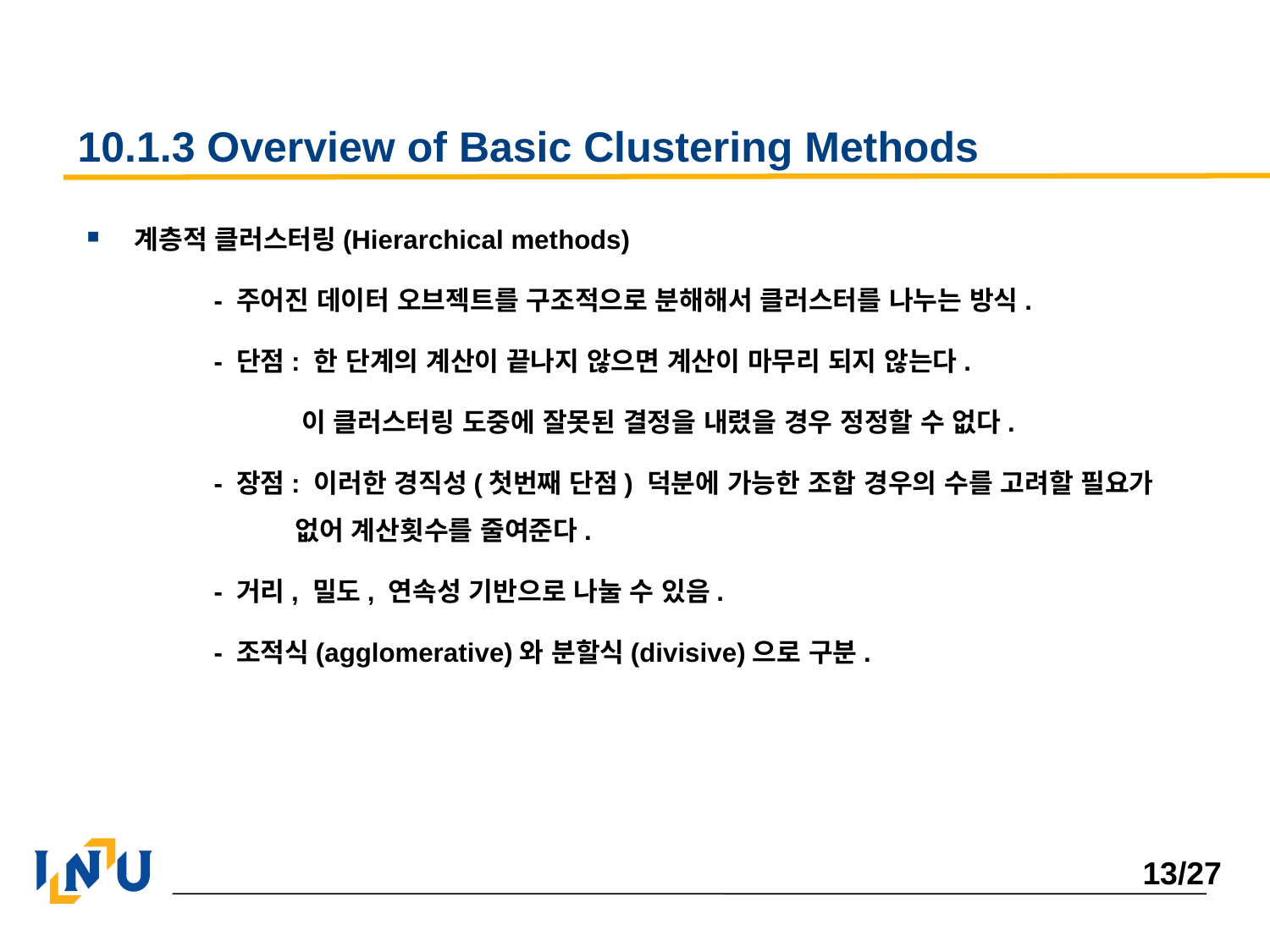

# 10.1.3 Overview of Basic Clustering Methods
계층적 클러스터링(Hierarchical methods)
	- 주어진 데이터 오브젝트를 구조적으로 분해해서 클러스터를 나누는 방식.
	- 단점: 한 단계의 계산이 끝나지 않으면 계산이 마무리 되지 않는다.
	           이 클러스터링 도중에 잘못된 결정을 내렸을 경우 정정할 수 없다.
	- 장점: 이러한 경직성(첫번째 단점) 덕분에 가능한 조합 경우의 수를 고려할 필요가 	           없어 계산횟수를 줄여준다.
	- 거리, 밀도, 연속성 기반으로 나눌 수 있음.
	- 조적식(agglomerative)와 분할식(divisive)으로 구분.